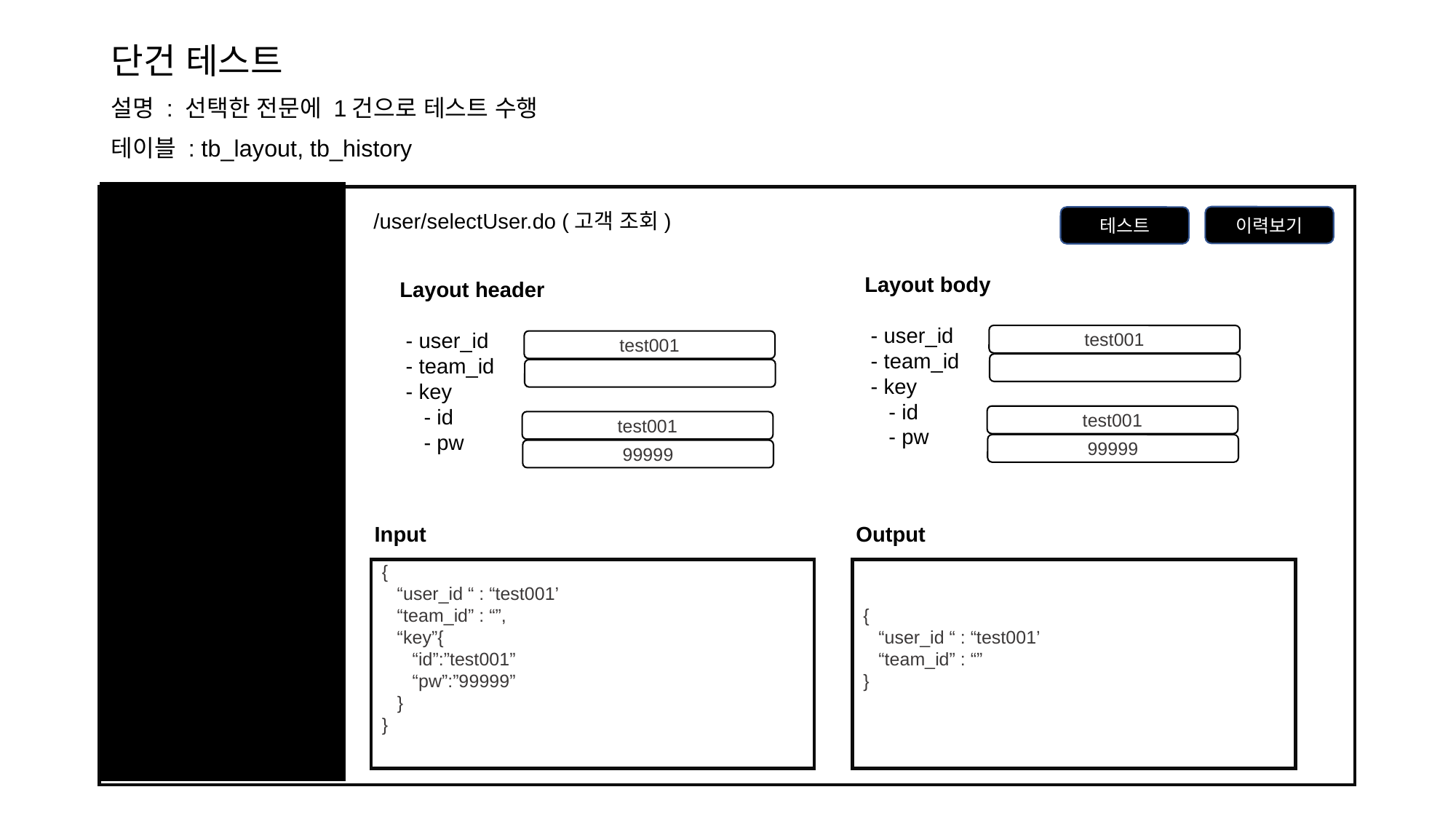

단건 테스트
설명 : 선택한 전문에 1건으로 테스트 수행
테이블 : tb_layout, tb_history

/user/selectUser.do (고객 조회)

이력보기
테스트
Layout body

 - user_id
 - team_id
 - key
    - id
    - pw
Layout header

 - user_id
 - team_id
 - key
    - id
    - pw
test001
test001

test001
test001
99999
99999
Output
Input
{
   “user_id “ : “test001’
   “team_id” : “”,
   “key”{
      “id”:”test001”
      “pw”:”99999”
   }
}

{
   “user_id “ : “test001’
   “team_id” : “”
}